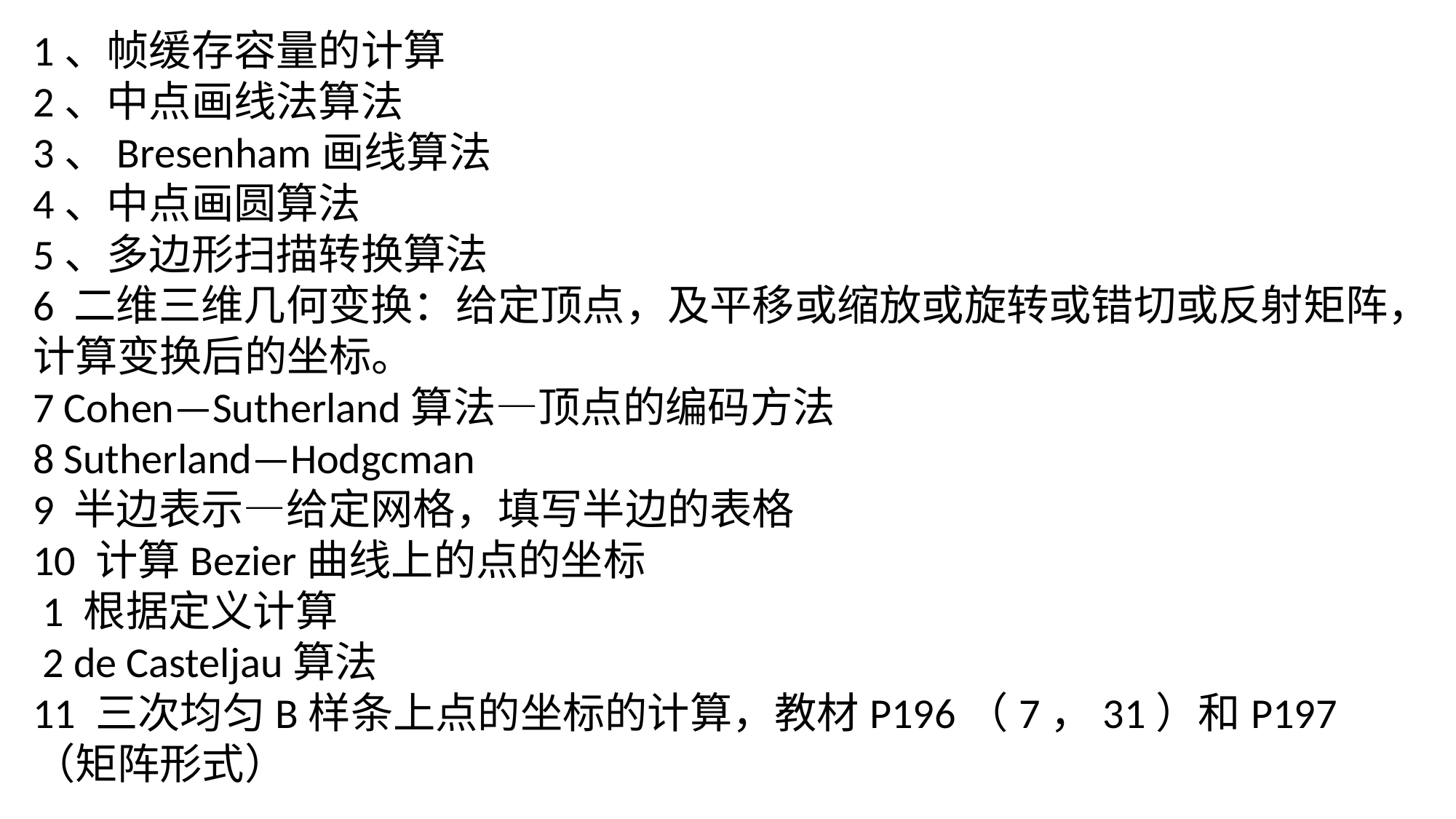

1、帧缓存容量的计算
2、中点画线法算法
3、Bresenham画线算法
4、中点画圆算法
5、多边形扫描转换算法
6 二维三维几何变换：给定顶点，及平移或缩放或旋转或错切或反射矩阵，计算变换后的坐标。
7 Cohen—Sutherland算法—顶点的编码方法
8 Sutherland—Hodgcman
9 半边表示—给定网格，填写半边的表格
10 计算Bezier曲线上的点的坐标
 1 根据定义计算
 2 de Casteljau算法
11 三次均匀B样条上点的坐标的计算，教材P196（7，31）和P197（矩阵形式）